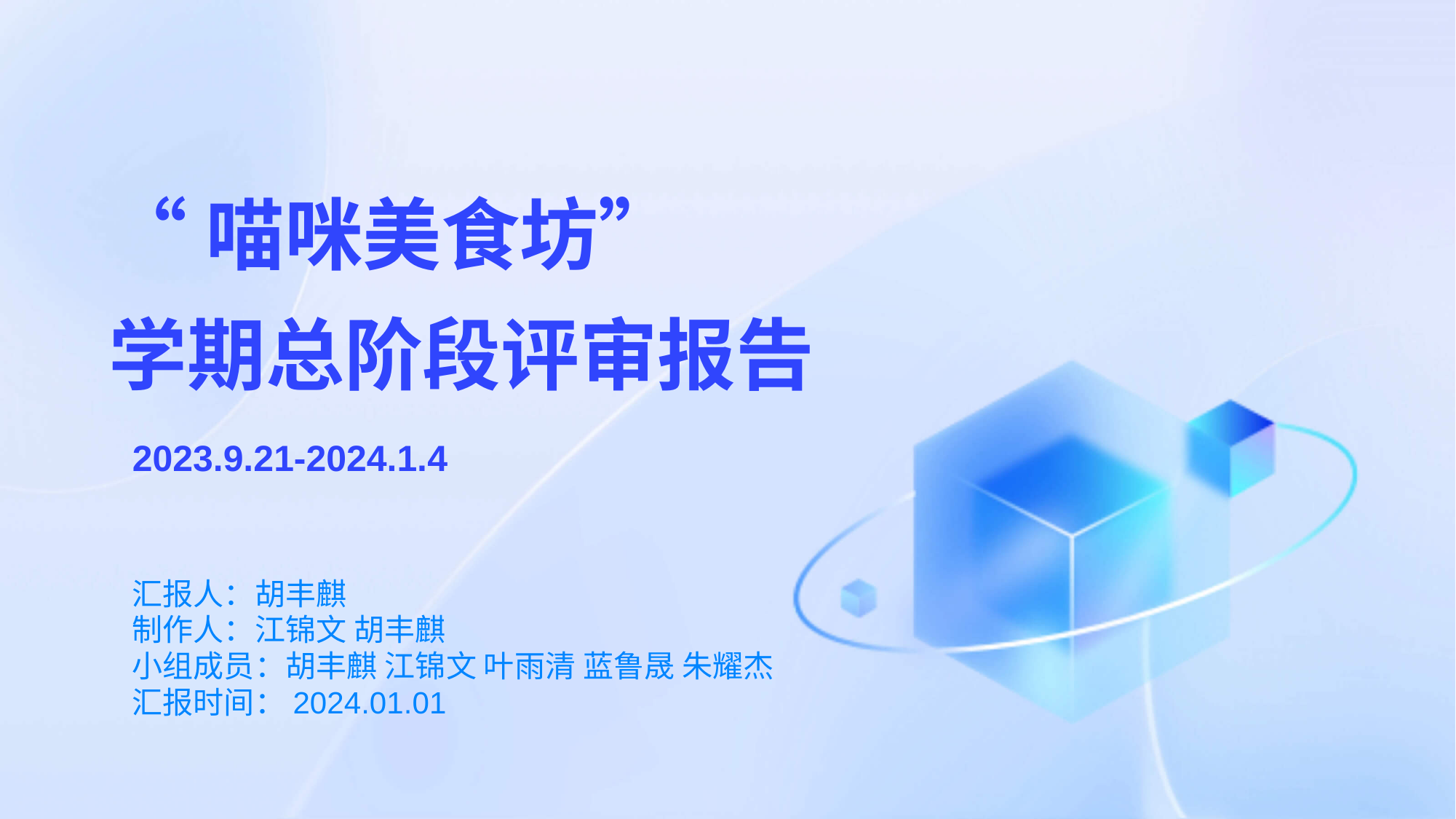

“喵咪美食坊”
学期总阶段评审报告
2023.9.21-2024.1.4
汇报人：胡丰麒
制作人：江锦文 胡丰麒
小组成员：胡丰麒 江锦文 叶雨清 蓝鲁晟 朱耀杰
汇报时间：2024.01.01